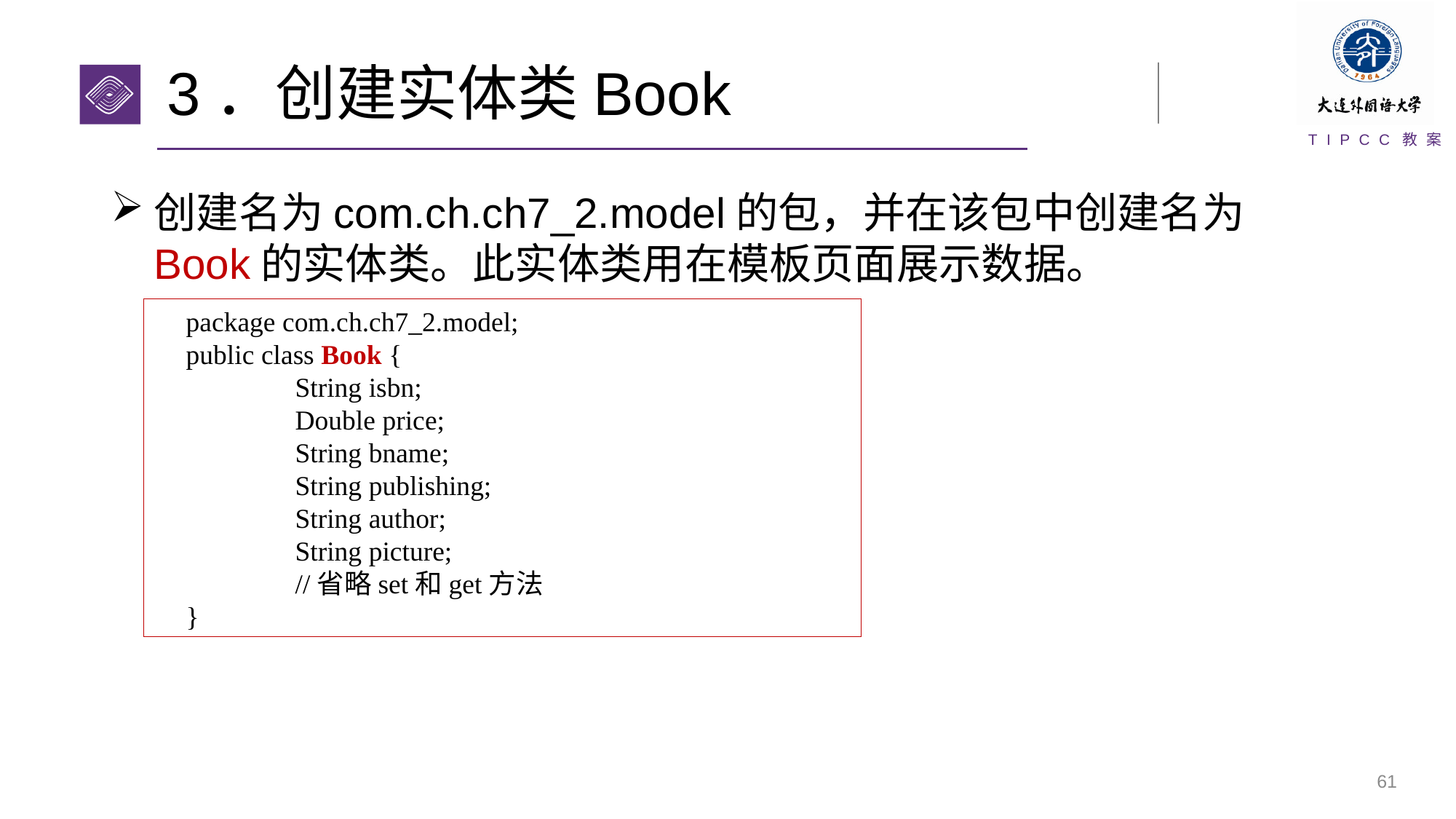

# 3．创建实体类Book
创建名为com.ch.ch7_2.model的包，并在该包中创建名为Book的实体类。此实体类用在模板页面展示数据。
package com.ch.ch7_2.model;
public class Book {
	String isbn;
	Double price;
	String bname;
	String publishing;
	String author;
	String picture;
	//省略set和get方法
}
61